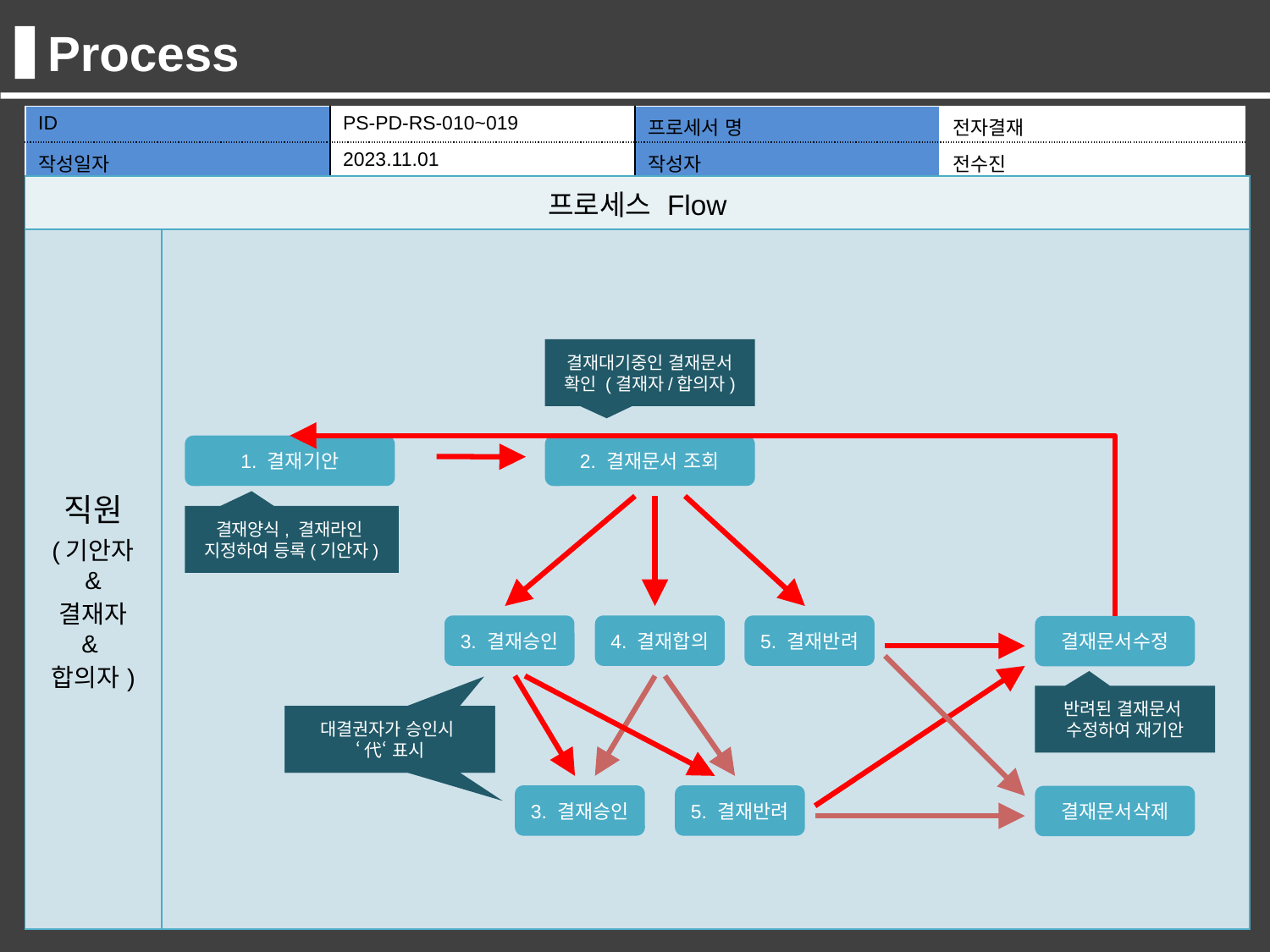

Process

| ID | PS-PD-RS-010~019 | 프로세서 명 | 전자결재 |
| --- | --- | --- | --- |
| 작성일자 | 2023.11.01 | 작성자 | 전수진 |
|  |  |  |  |
| 프로세스 Flow |  |
| --- | --- |
| 직원 (기안자 & 결재자 & 합의자) |  |
결재대기중인 결재문서 확인 (결재자/합의자)
1. 결재기안
2. 결재문서 조회
결재양식, 결재라인
지정하여 등록(기안자)
3. 결재승인
4. 결재합의
5. 결재반려
결재문서수정
반려된 결재문서
수정하여 재기안

대결권자가 승인시
‘代‘ 표시
3. 결재승인
5. 결재반려
결재문서삭제